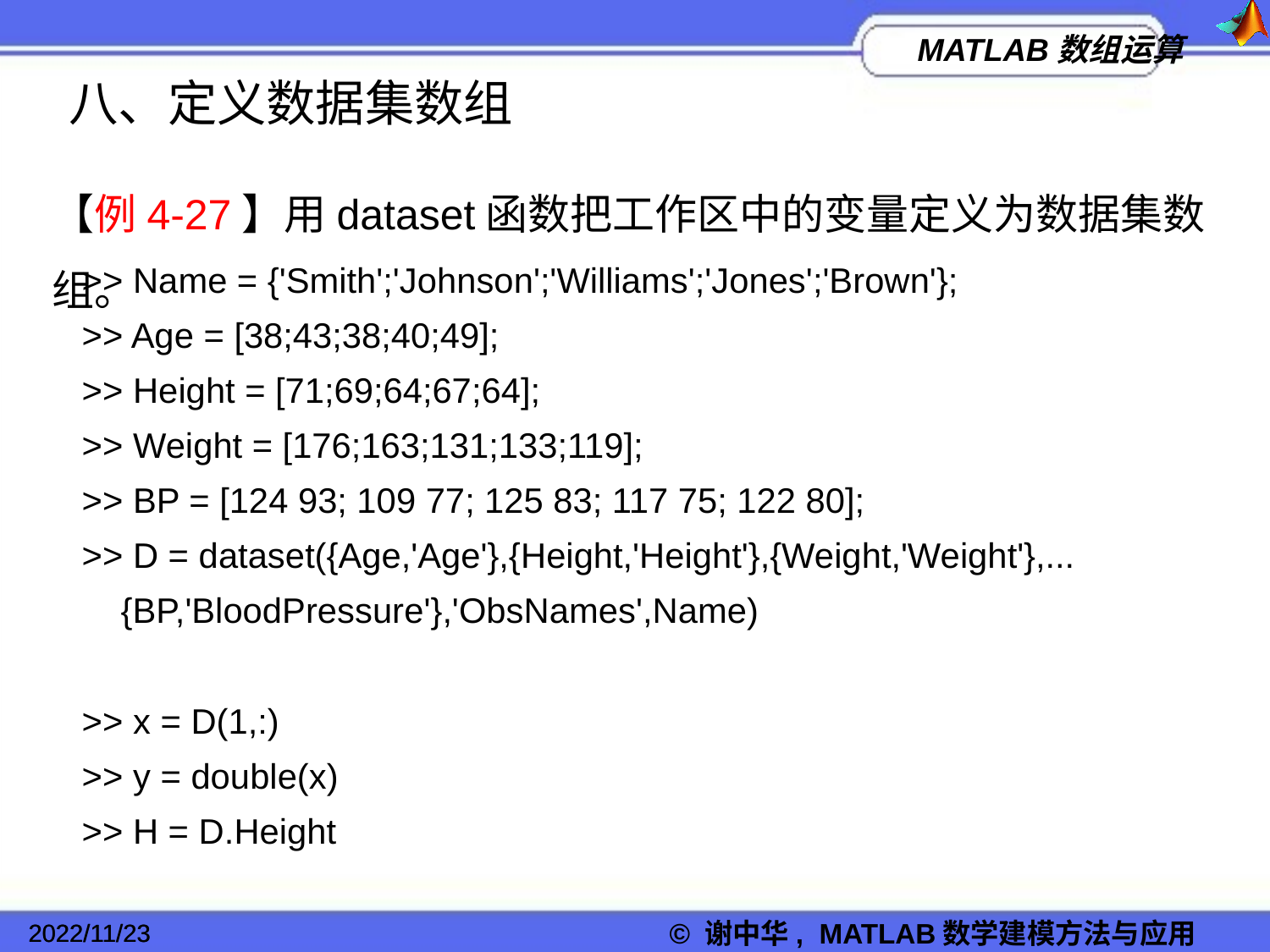

八、定义数据集数组
【例4-27】用dataset函数把工作区中的变量定义为数据集数组。
>> Name = {'Smith';'Johnson';'Williams';'Jones';'Brown'};
>> Age = [38;43;38;40;49];
>> Height = [71;69;64;67;64];
>> Weight = [176;163;131;133;119];
>> BP = [124 93; 109 77; 125 83; 117 75; 122 80];
>> D = dataset({Age,'Age'},{Height,'Height'},{Weight,'Weight'},...
    {BP,'BloodPressure'},'ObsNames',Name)

>> x = D(1,:)
>> y = double(x)
>> H = D.Height
2022/11/23
© 谢中华,  MATLAB数学建模方法与应用